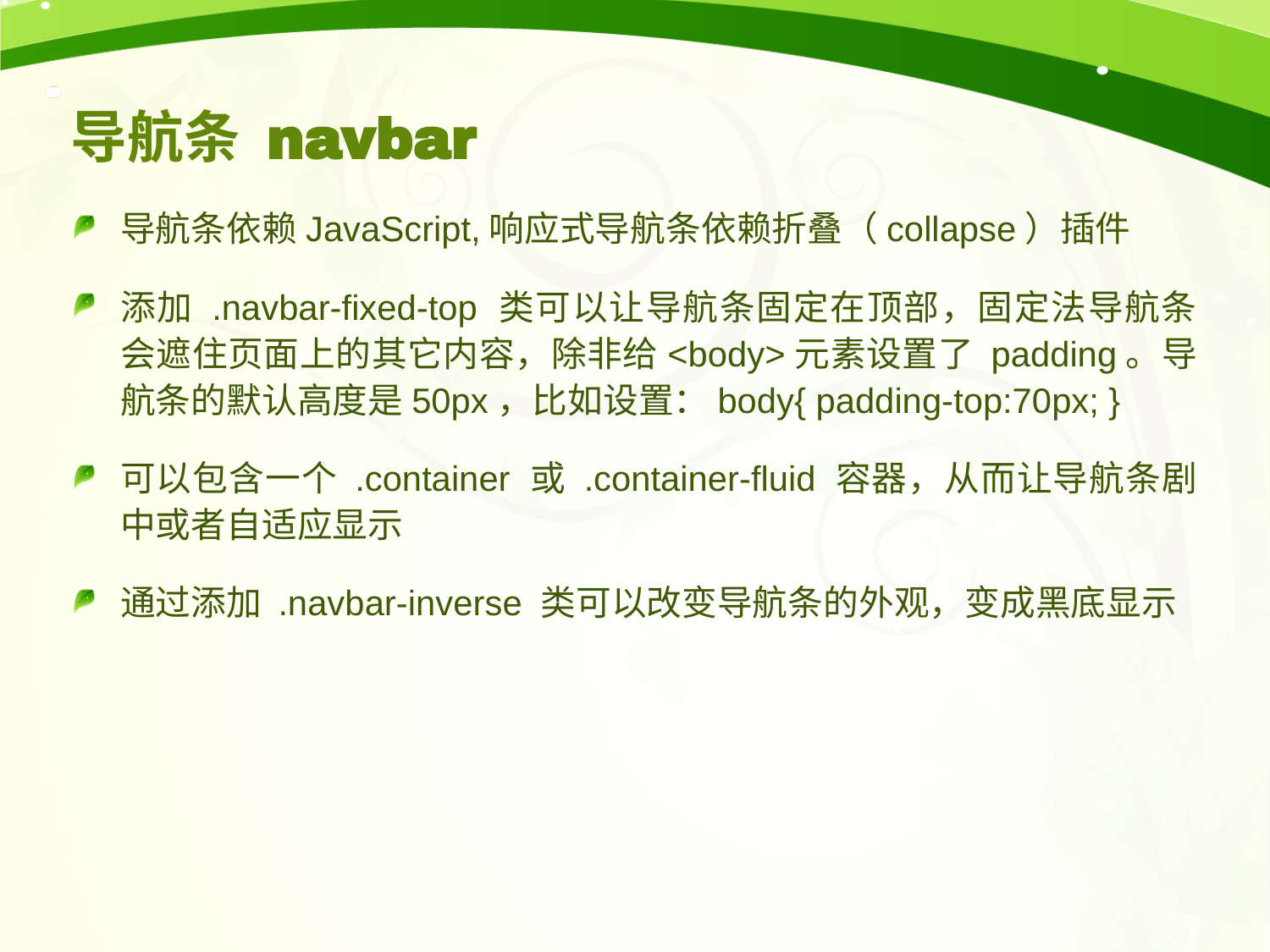

# 导航条 navbar
导航条依赖JavaScript,响应式导航条依赖折叠（collapse）插件
添加 .navbar-fixed-top 类可以让导航条固定在顶部，固定法导航条会遮住页面上的其它内容，除非给<body>元素设置了 padding。导航条的默认高度是50px，比如设置：body{ padding-top:70px; }
可以包含一个 .container 或 .container-fluid 容器，从而让导航条剧中或者自适应显示
通过添加 .navbar-inverse 类可以改变导航条的外观，变成黑底显示